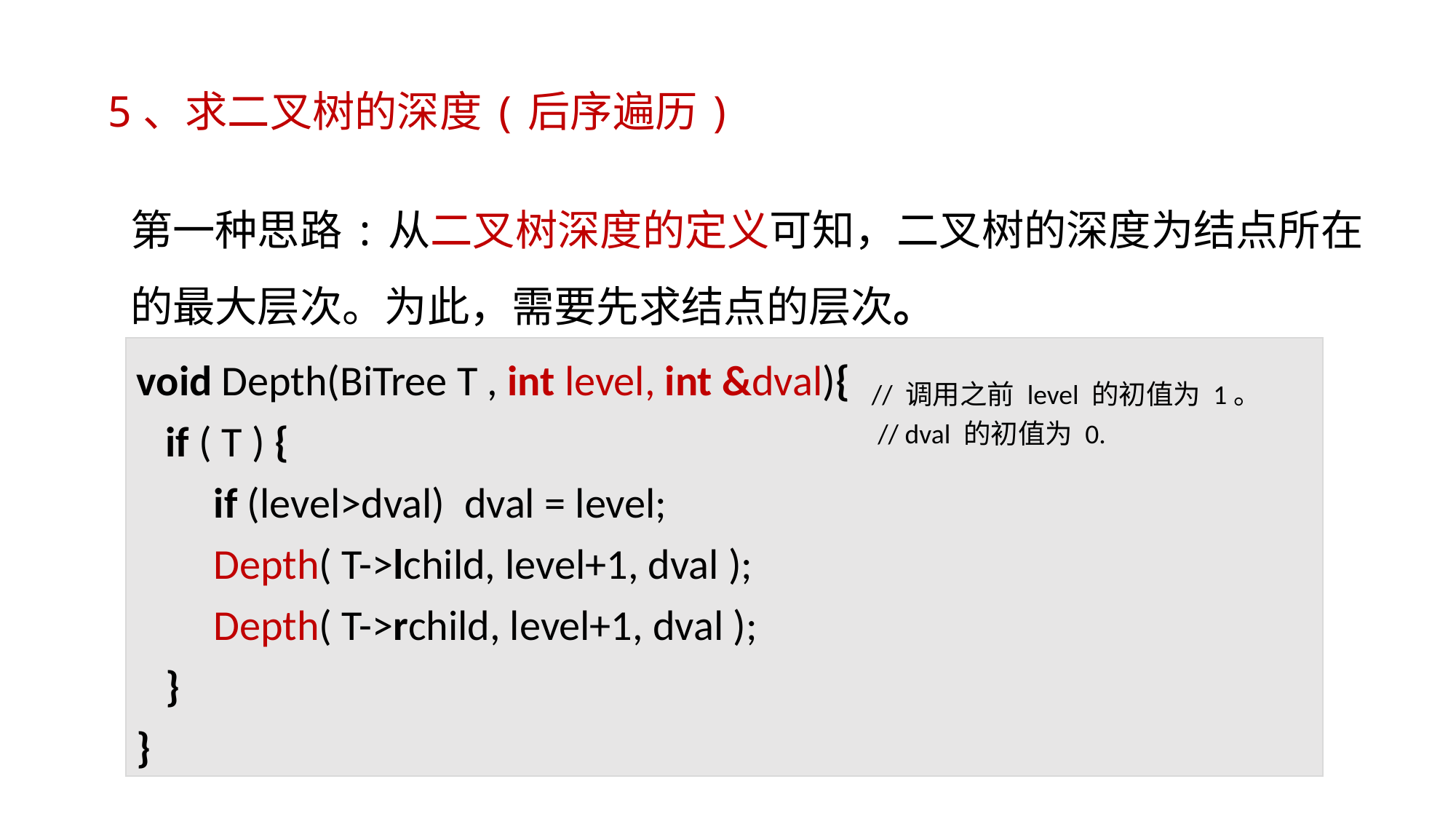

5、求二叉树的深度(后序遍历)
第一种思路:从二叉树深度的定义可知，二叉树的深度为结点所在的最大层次。为此，需要先求结点的层次。
void Depth(BiTree T , int level, int &dval){
   if ( T ) {
        if (level>dval)  dval = level;
        Depth( T->lchild, level+1, dval );
        Depth( T->rchild, level+1, dval );
   }
}
 // 调用之前 level 的初值为 1。
  // dval 的初值为 0.